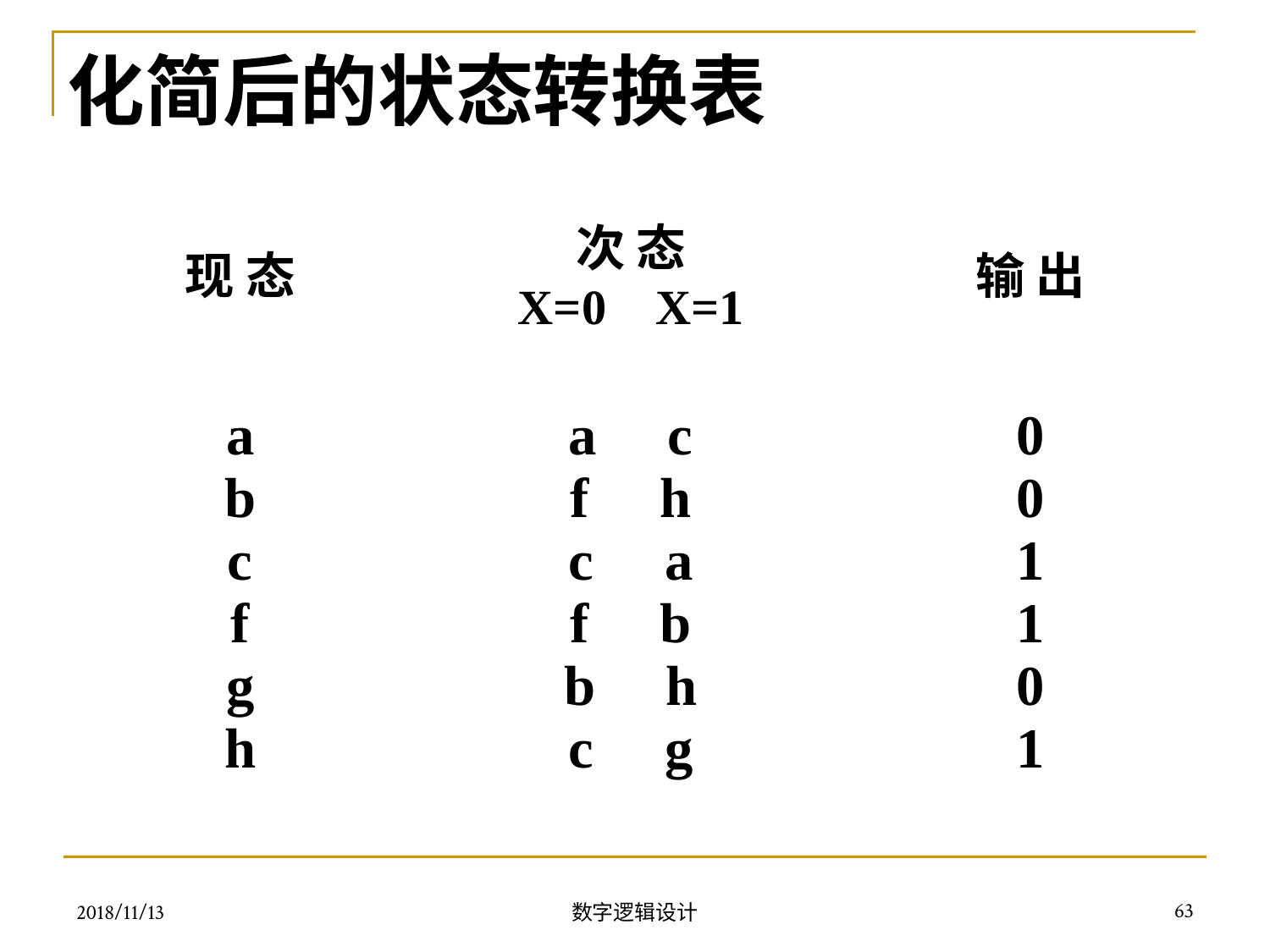

化简后的状态转换表
| 现 态 | 次 态 X=0 X=1 | 输 出 |
| --- | --- | --- |
| a b c f g h | a c f h c a f b b h c g | 0 0 1 1 0 1 |
2018/11/13
63
数字逻辑设计